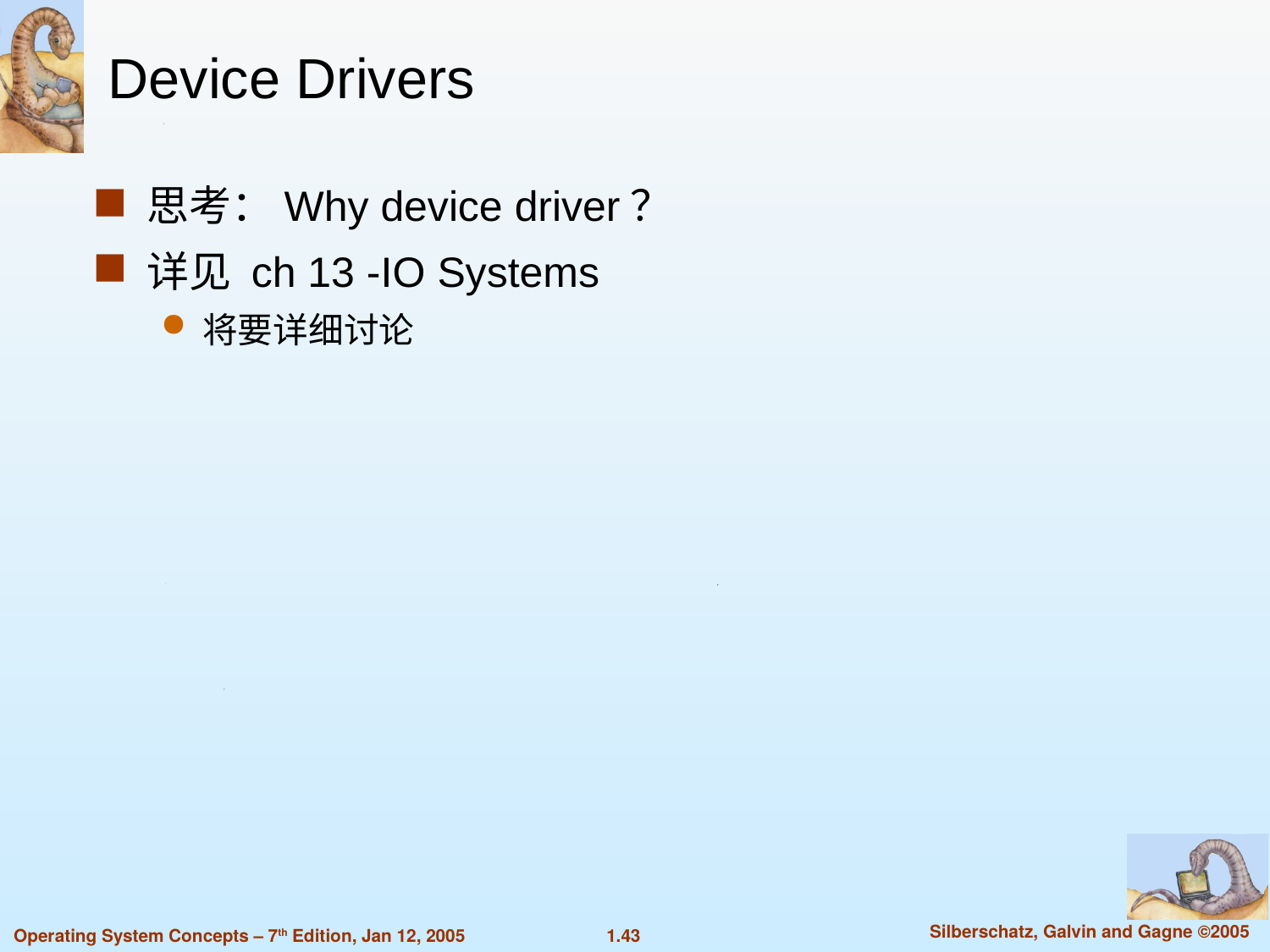

Device Drivers
思考：Why device driver？
详见 ch 13 -IO Systems
将要详细讨论